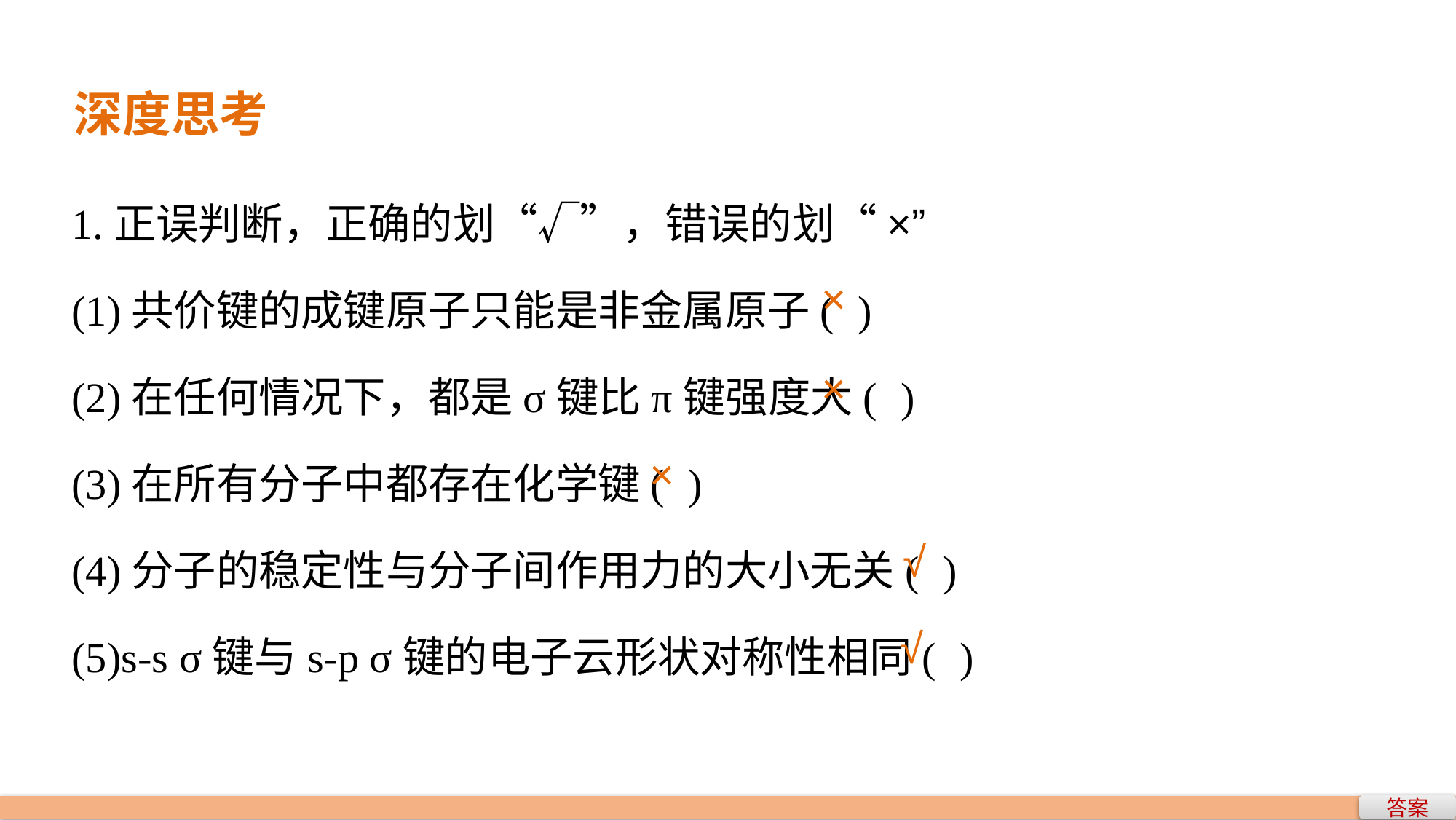

深度思考
1.正误判断，正确的划“√”，错误的划“×”
(1)共价键的成键原子只能是非金属原子(  )
(2)在任何情况下，都是σ键比π键强度大(  )
(3)在所有分子中都存在化学键(  )
(4)分子的稳定性与分子间作用力的大小无关(  )
(5)s-­s σ键与s-­p σ键的电子云形状对称性相同(  )
×
×
×
√
√
答案